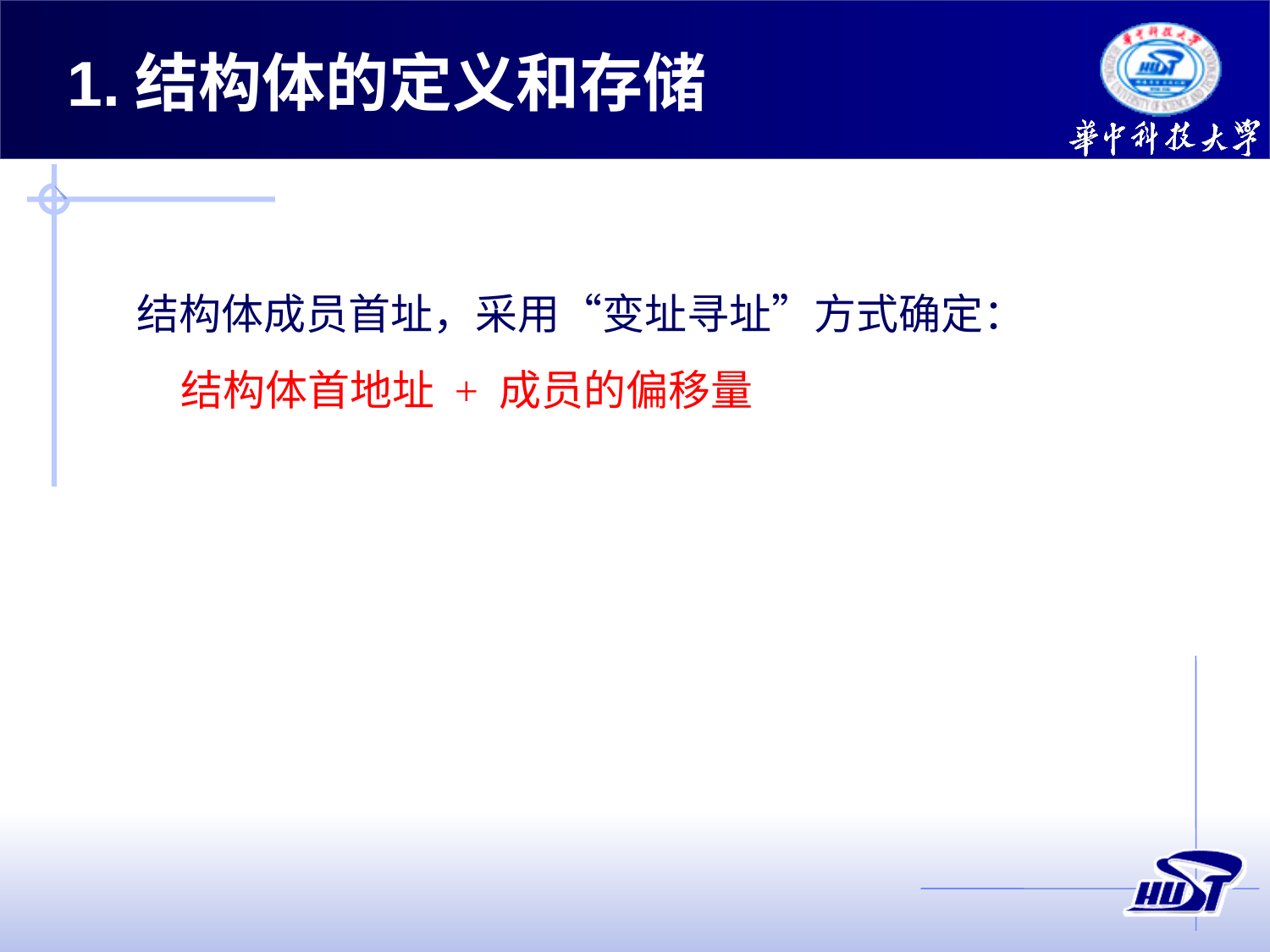

1.结构体的定义和存储
 结构体成员首址，采用“变址寻址”方式确定：
结构体首地址 + 成员的偏移量